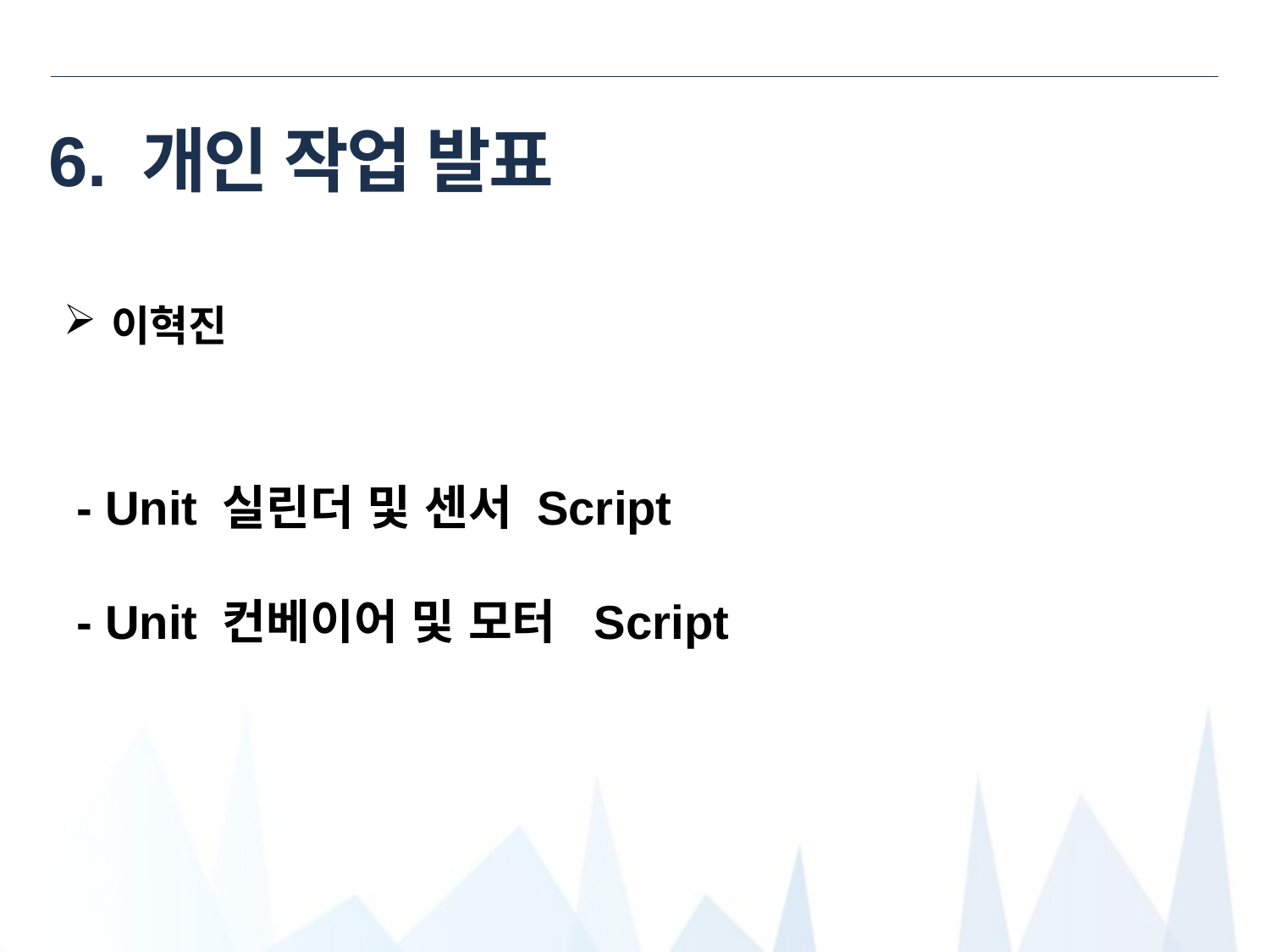

6. 개인 작업 발표

이혁진
# - Unit 실린더 및 센서 Script

- Unit 컨베이어 및 모터  Script